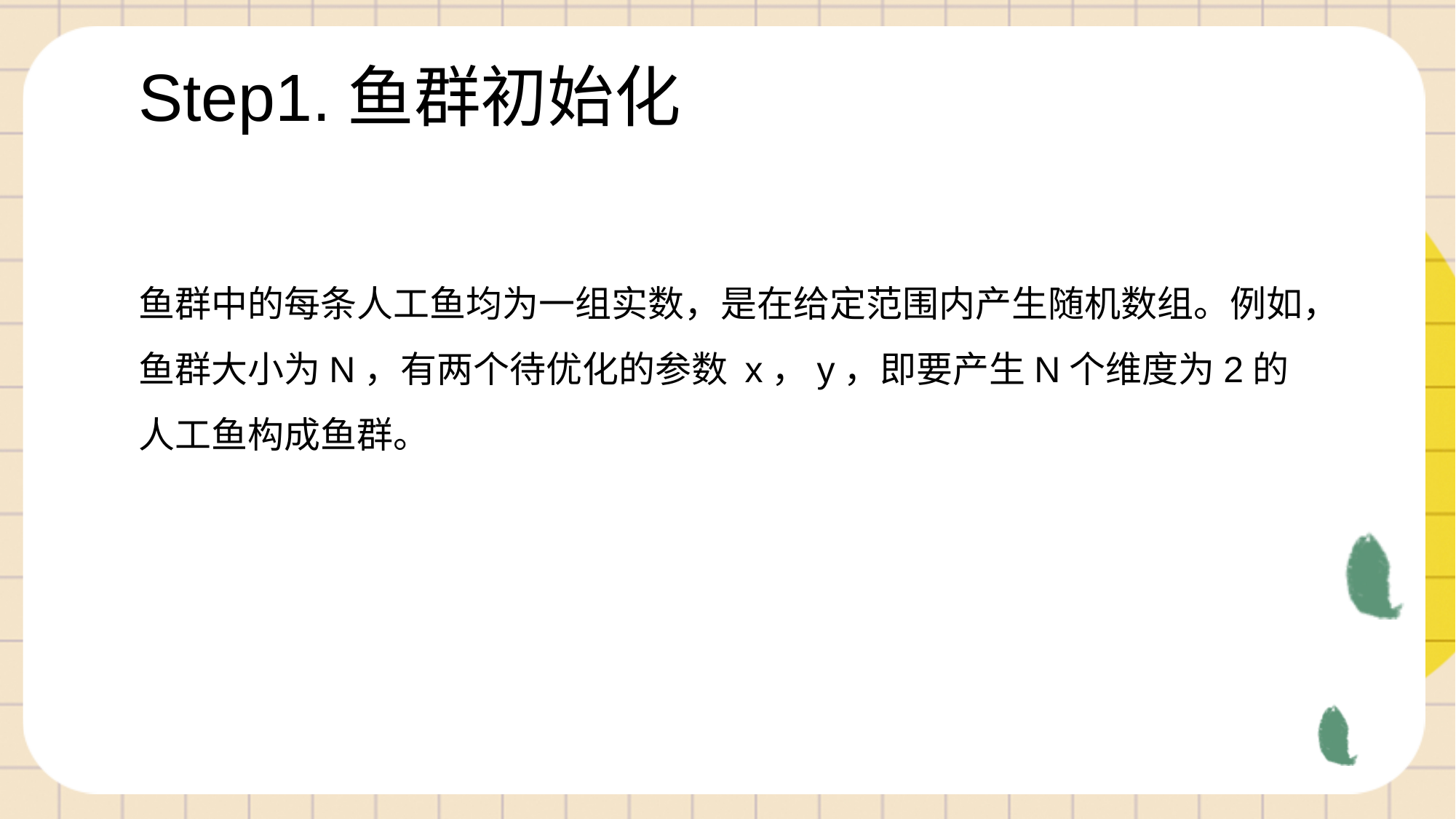

# Step1.鱼群初始化
鱼群中的每条人工鱼均为一组实数，是在给定范围内产生随机数组。例如，鱼群大小为N，有两个待优化的参数 x，y，即要产生N个维度为2的人工鱼构成鱼群。